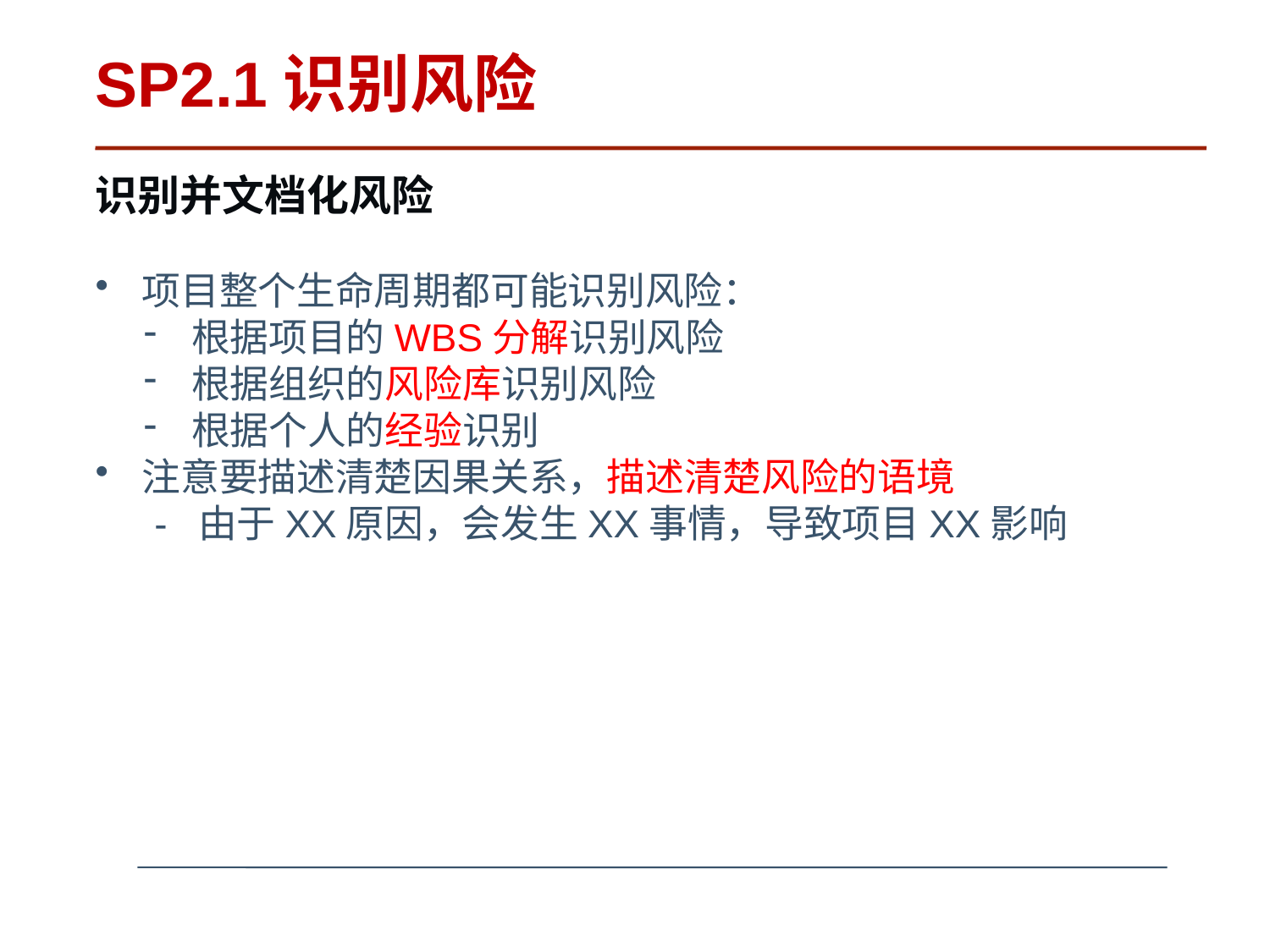

# SP2.1识别风险
识别并文档化风险

项目整个生命周期都可能识别风险：
根据项目的WBS分解识别风险
根据组织的风险库识别风险
根据个人的经验识别
注意要描述清楚因果关系，描述清楚风险的语境
 -  由于XX原因，会发生XX事情，导致项目XX影响